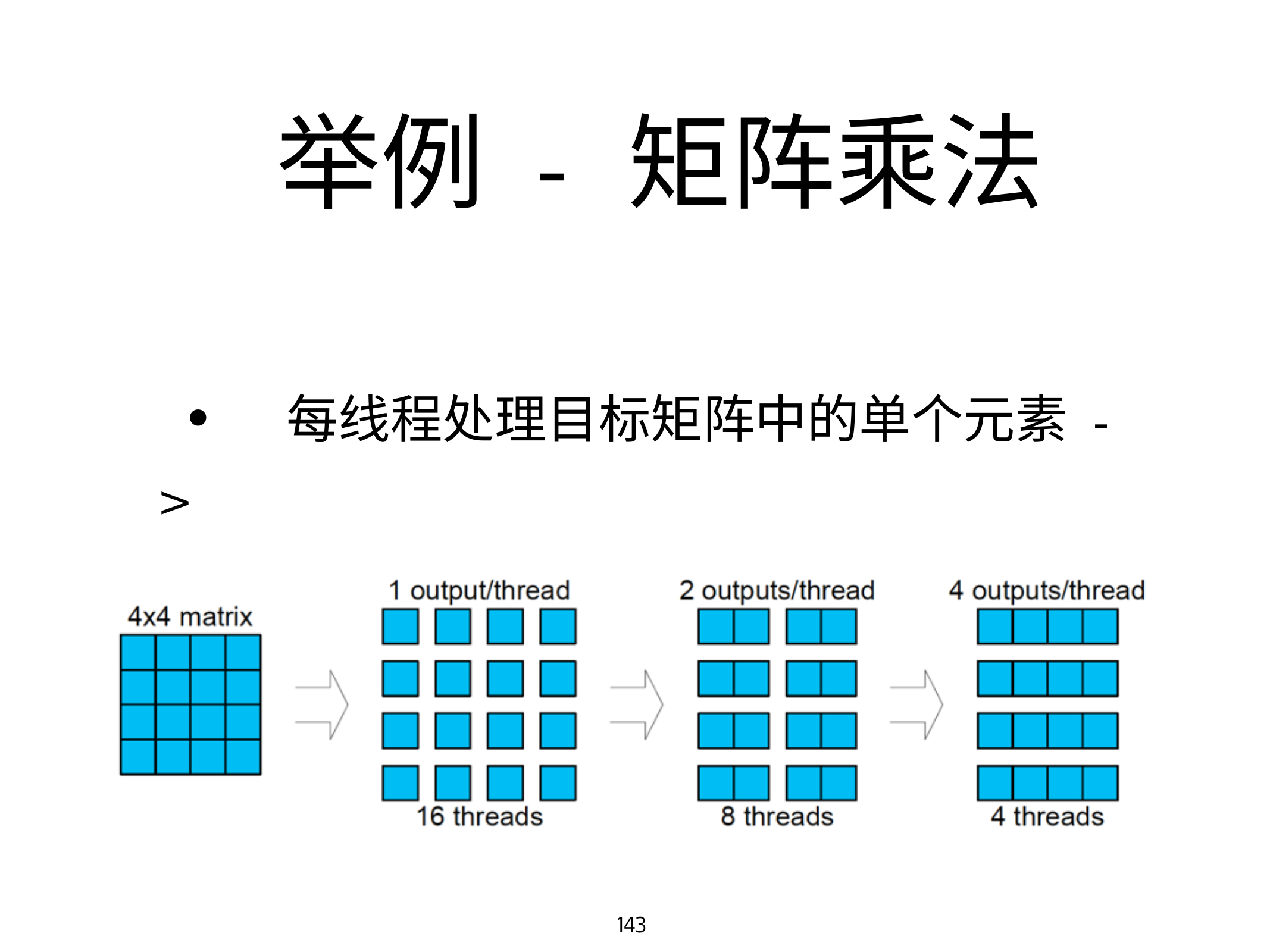

# 举例 - 矩阵乘法
• 每线程处理目标矩阵中的单个元素 ->
• 每线程计算目标矩阵中的多个元素

143